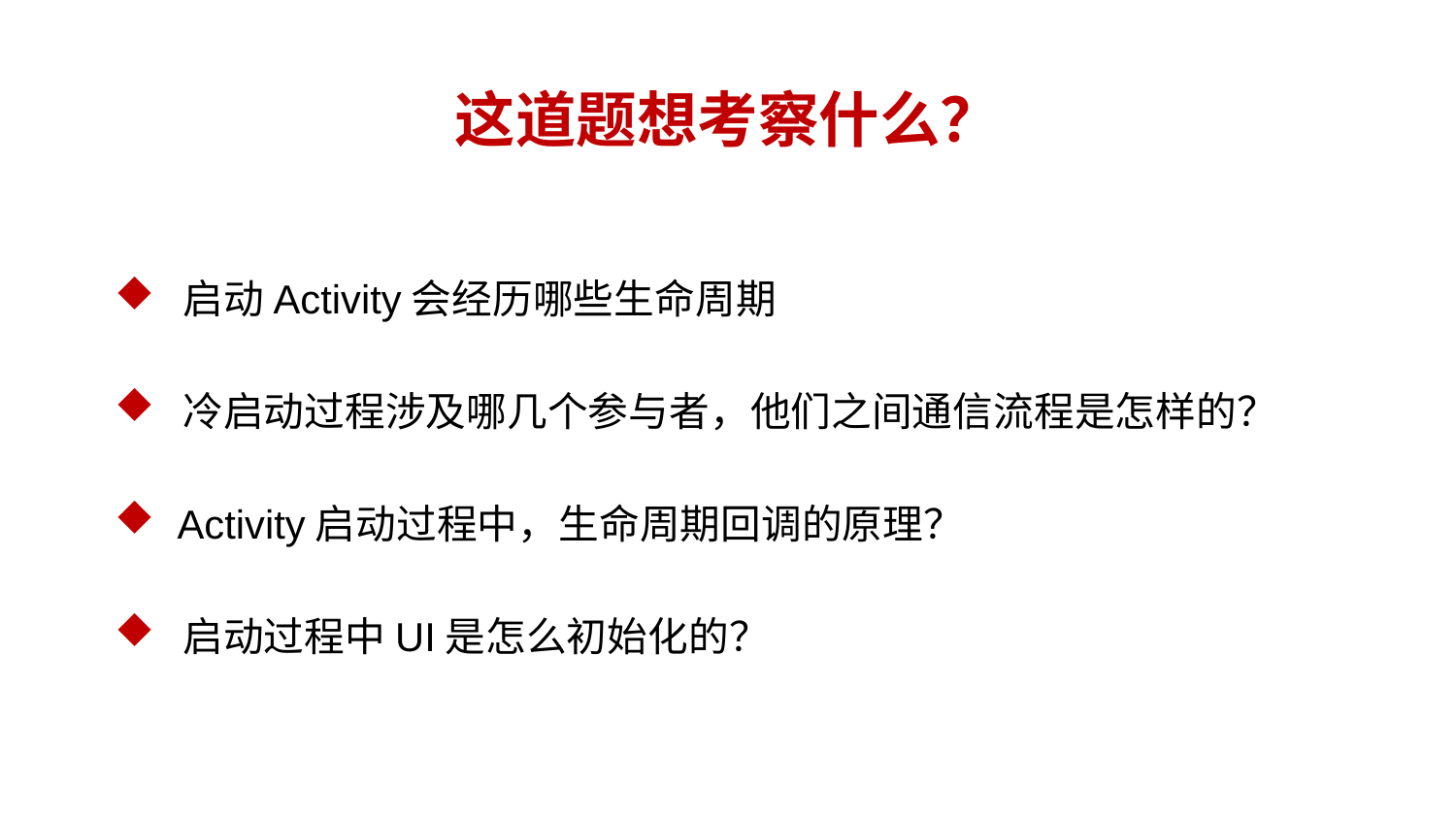

# 这道题想考察什么？
  启动Activity会经历哪些生命周期
  冷启动过程涉及哪几个参与者，他们之间通信流程是怎样的？
  Activity启动过程中，生命周期回调的原理？
  启动过程中UI是怎么初始化的？